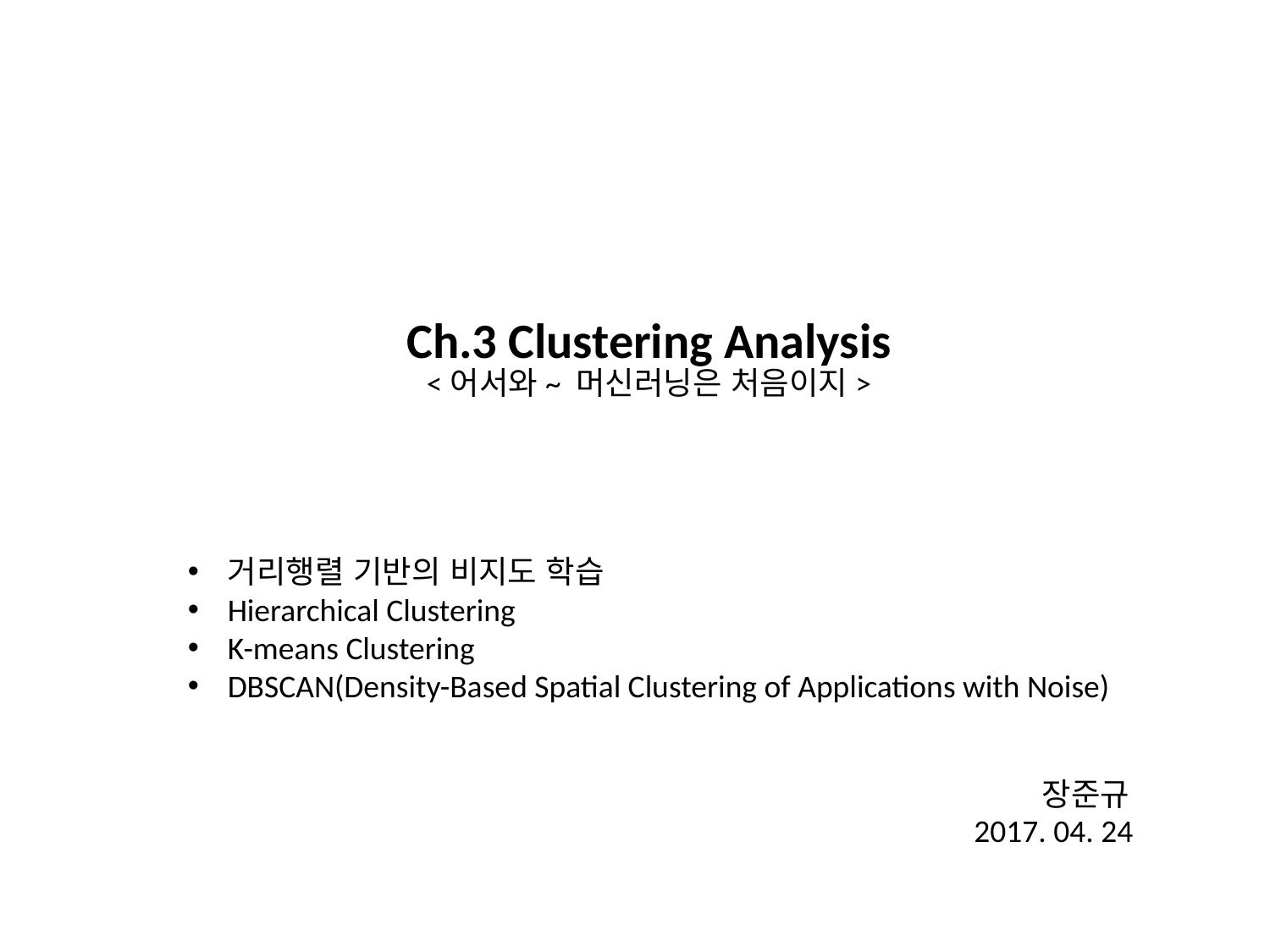

Ch.3 Clustering Analysis
<어서와~ 머신러닝은 처음이지>
거리행렬 기반의 비지도 학습
Hierarchical Clustering
K-means Clustering
DBSCAN(Density-Based Spatial Clustering of Applications with Noise)
장준규
2017. 04. 24